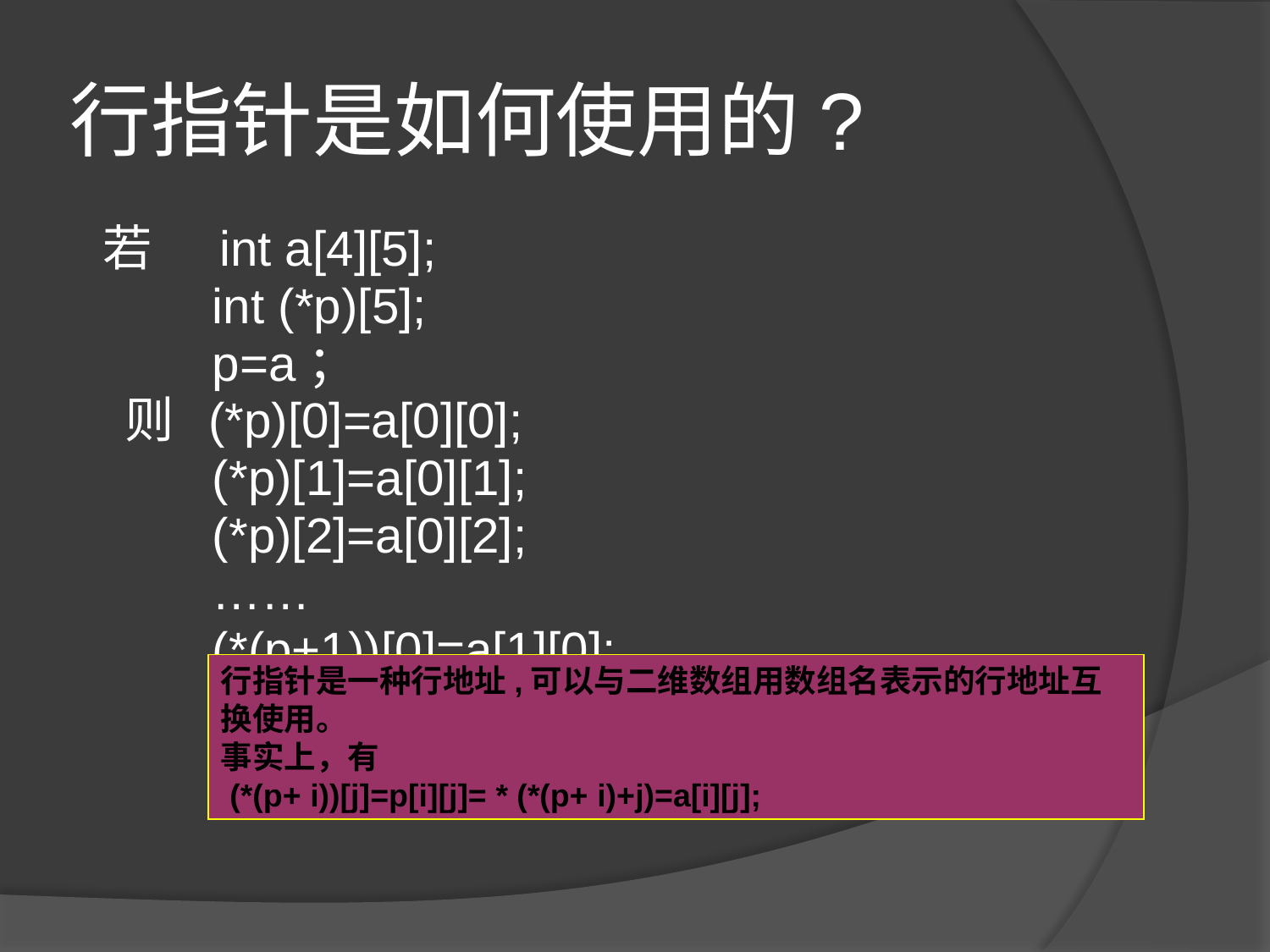

# 行指针是如何使用的?
    若     int a[4][5];
            int (*p)[5];
            p=a；
      则  (*p)[0]=a[0][0];
            (*p)[1]=a[0][1];
            (*p)[2]=a[0][2];
            ……
            (*(p+1))[0]=a[1][0];
            (*(p+1))[1]=a[1][1];
            ……
行指针是一种行地址,可以与二维数组用数组名表示的行地址互换使用。
事实上，有
 (*(p+ i))[j]=p[i][j]= * (*(p+ i)+j)=a[i][j];